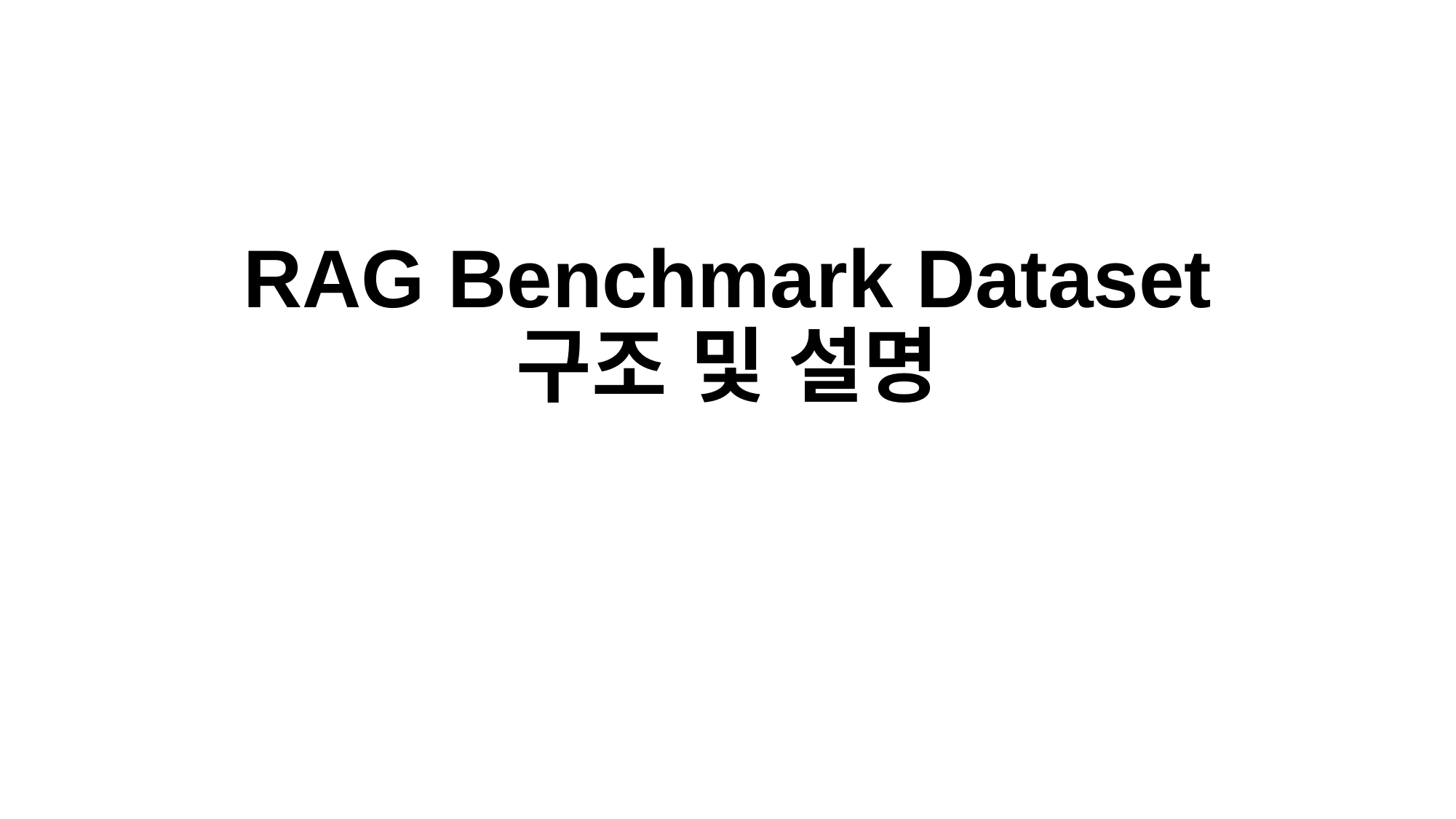

# RAG Benchmark Dataset 구조 및 설명